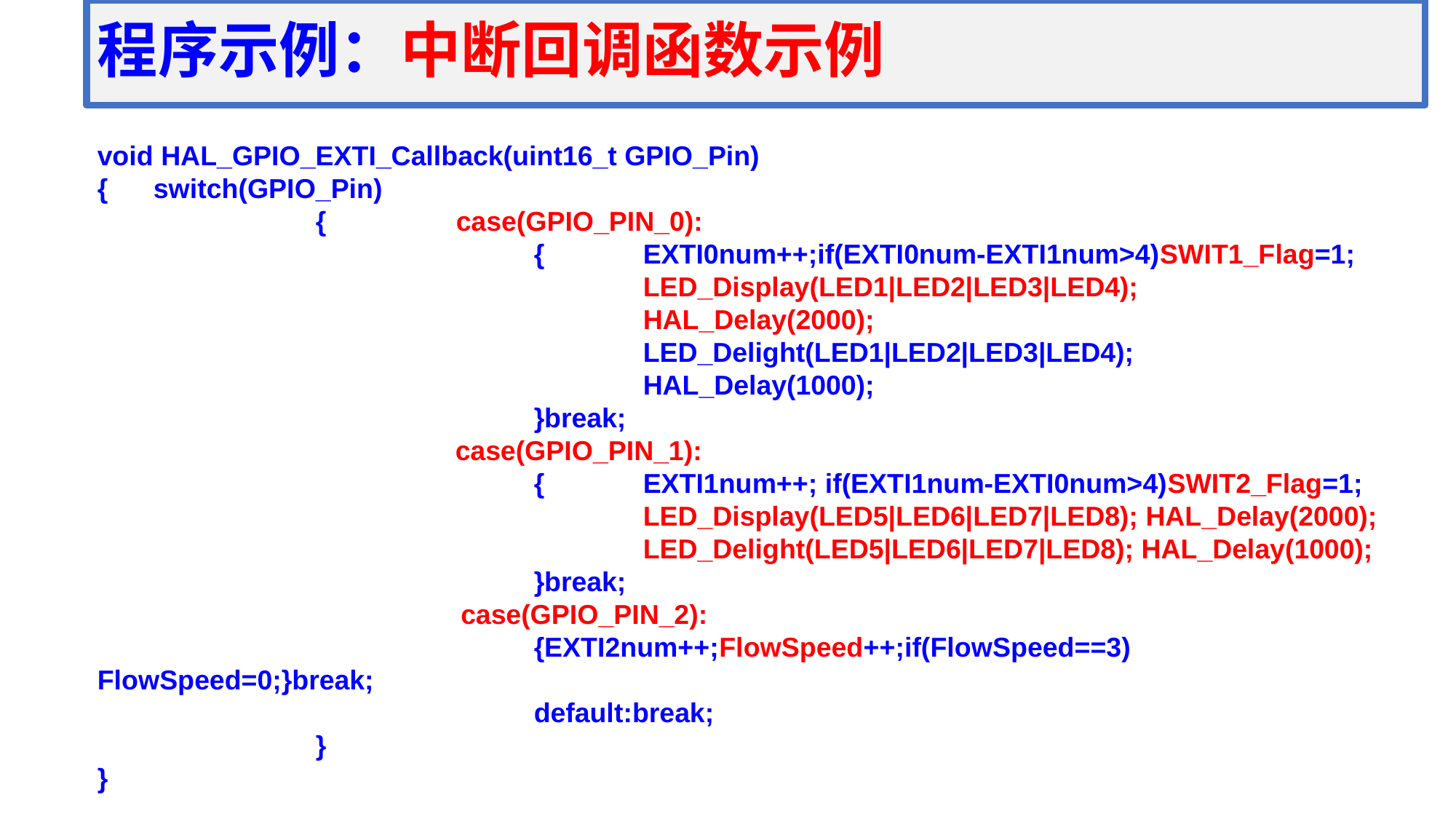

程序示例：中断回调函数示例
void HAL_GPIO_EXTI_Callback(uint16_t GPIO_Pin)
{      switch(GPIO_Pin)
		{                 case(GPIO_PIN_0):
				{	EXTI0num++;if(EXTI0num-EXTI1num>4)SWIT1_Flag=1;
					LED_Display(LED1|LED2|LED3|LED4);
					HAL_Delay(2000);
					LED_Delight(LED1|LED2|LED3|LED4);
					HAL_Delay(1000);
				}break;
			    case(GPIO_PIN_1):
				{	EXTI1num++; if(EXTI1num-EXTI0num>4)SWIT2_Flag=1;
					LED_Display(LED5|LED6|LED7|LED8); HAL_Delay(2000);
					LED_Delight(LED5|LED6|LED7|LED8); HAL_Delay(1000);
				}break;
		                   case(GPIO_PIN_2):
				{EXTI2num++;FlowSpeed++;if(FlowSpeed==3) FlowSpeed=0;}break;
				default:break;
		}
}